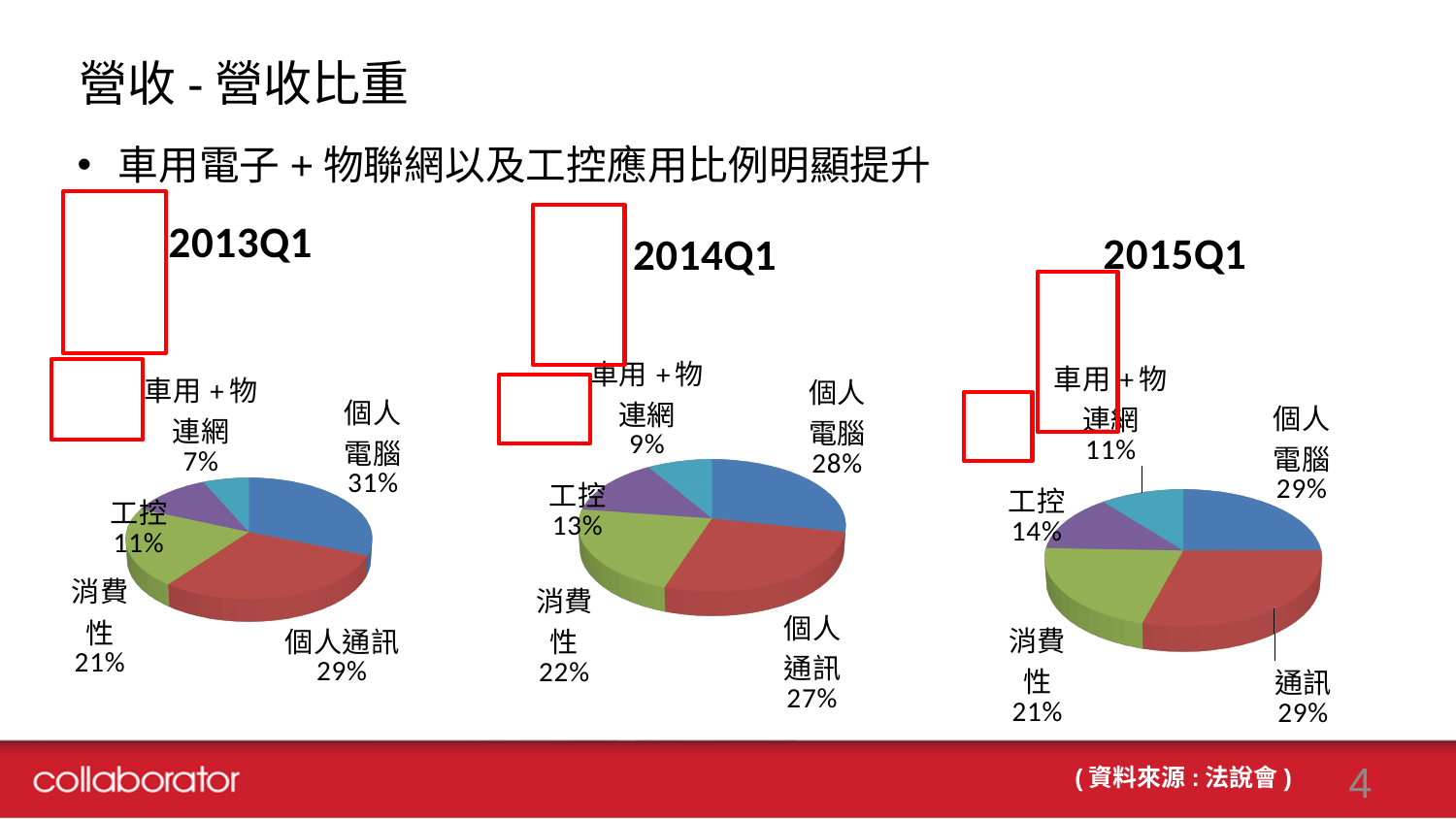

# 營收-營收比重
車用電子+物聯網以及工控應用比例明顯提升

[unsupported chart]

[unsupported chart]

[unsupported chart]

(資料來源:法說會)
4